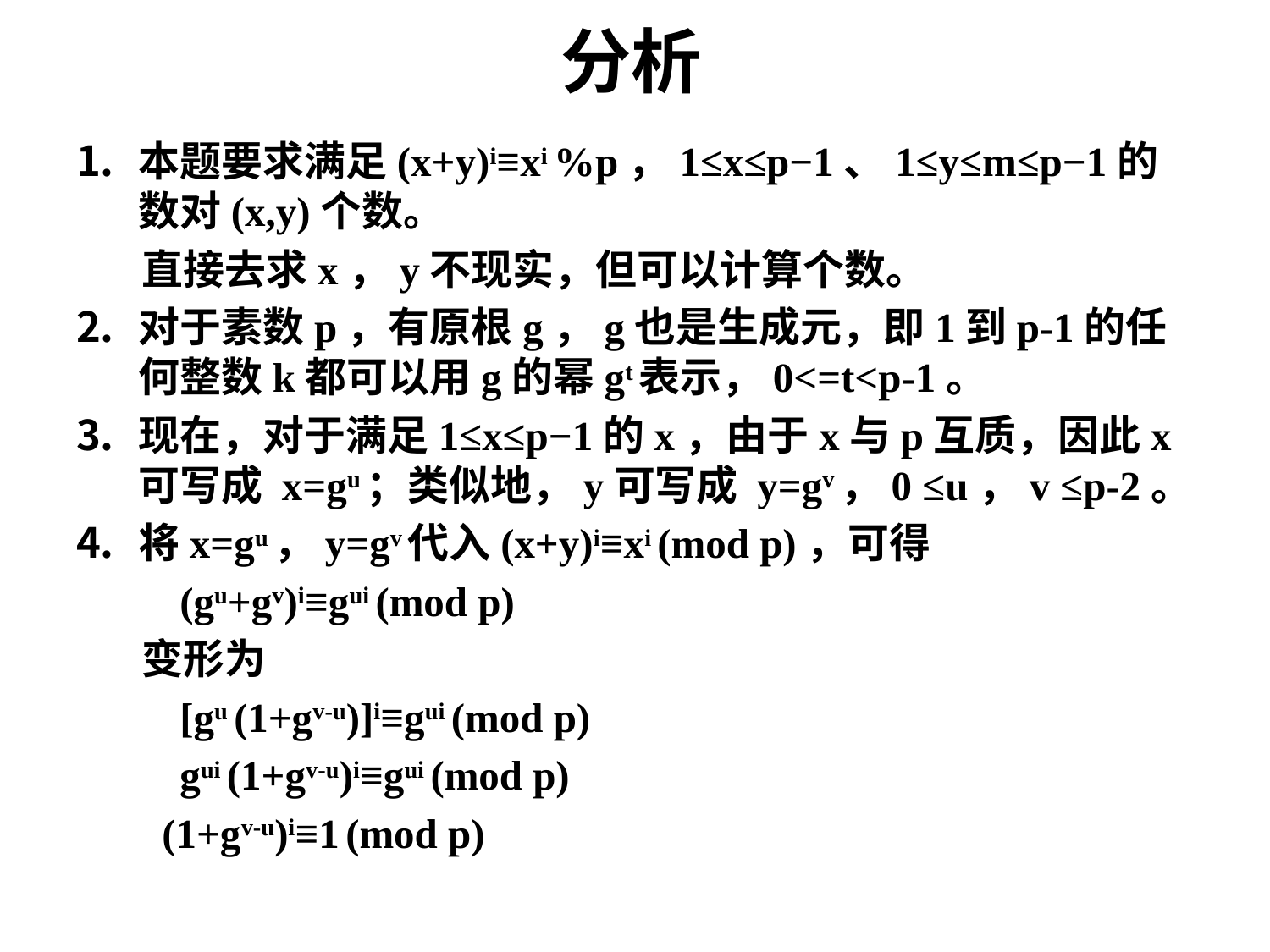

# 分析
本题要求满足(x+y)i≡xi %p，1≤x≤p−1、1≤y≤m≤p−1的数对(x,y)个数。
      直接去求x，y不现实，但可以计算个数。
对于素数p，有原根g，g也是生成元，即1到p-1的任何整数k都可以用g的幂gt表示，0<=t<p-1。
现在，对于满足1≤x≤p−1的x，由于x与p互质，因此x可写成 x=gu；类似地，y可写成 y=gv，0 ≤u，v ≤p-2。
将x=gu，y=gv代入(x+y)i≡xi (mod p)，可得
          (gu+gv)i≡gui (mod p)
      变形为
          [gu (1+gv-u)]i≡gui (mod p)
          gui (1+gv-u)i≡gui (mod p)
              (1+gv-u)i≡1 (mod p)